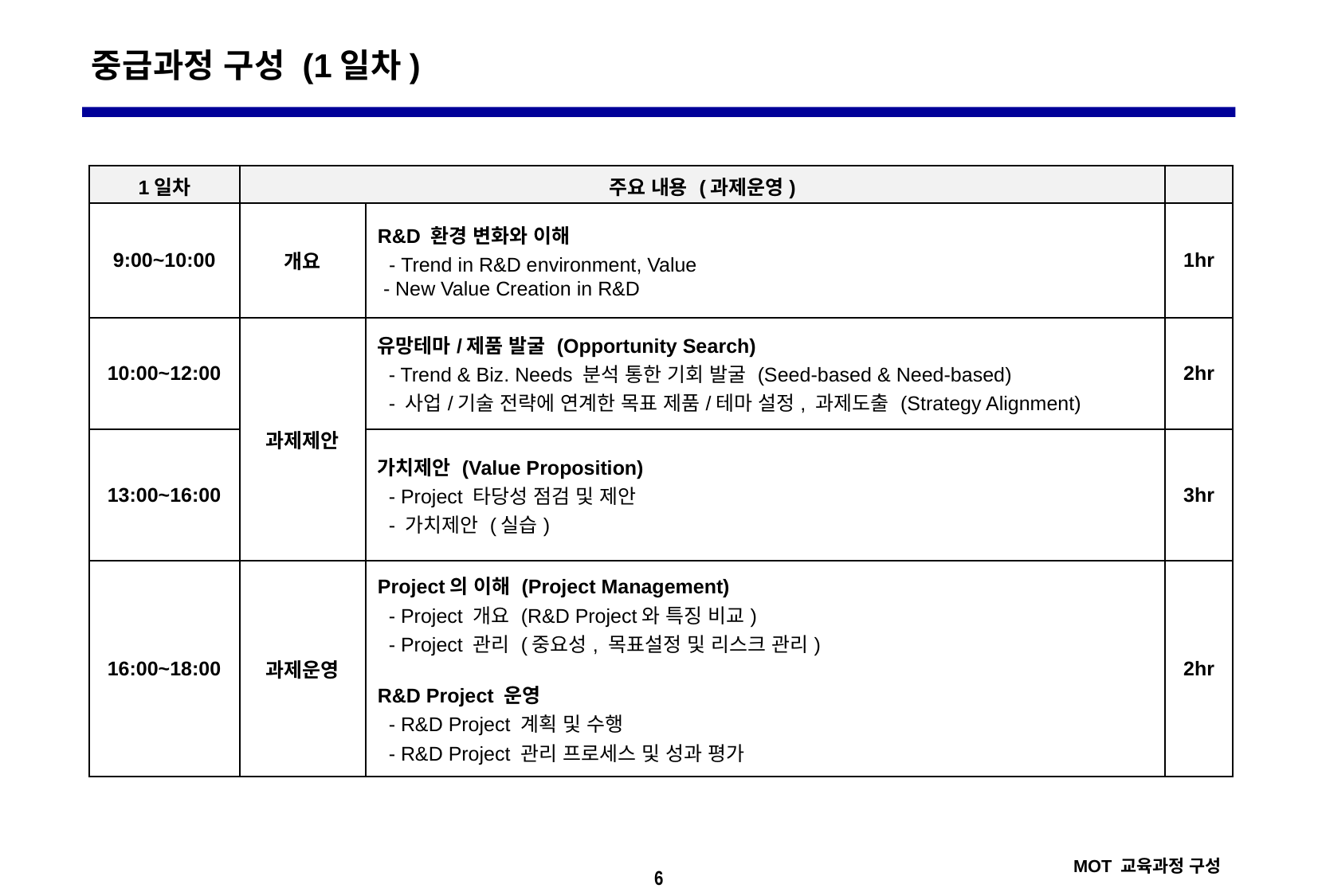

중급과정 구성 (1일차)
| 1일차 | 주요 내용 (과제운영) |  |  |
| --- | --- | --- | --- |
| 9:00~10:00 | 개요 | R&D 환경 변화와 이해 - Trend in R&D environment, Value - New Value Creation in R&D | 1hr |
| 10:00~12:00 | 과제제안 | 유망테마/제품 발굴 (Opportunity Search) - Trend & Biz. Needs 분석 통한 기회 발굴 (Seed-based & Need-based) - 사업/기술 전략에 연계한 목표 제품/테마 설정, 과제도출 (Strategy Alignment) | 2hr |
| 13:00~16:00 |  | 가치제안 (Value Proposition) - Project 타당성 점검 및 제안 - 가치제안 (실습) | 3hr |
| 16:00~18:00 | 과제운영 | Project의 이해 (Project Management) - Project 개요 (R&D Project와 특징 비교) - Project 관리 (중요성, 목표설정 및 리스크 관리) R&D Project 운영 - R&D Project 계획 및 수행 - R&D Project 관리 프로세스 및 성과 평가 | 2hr |